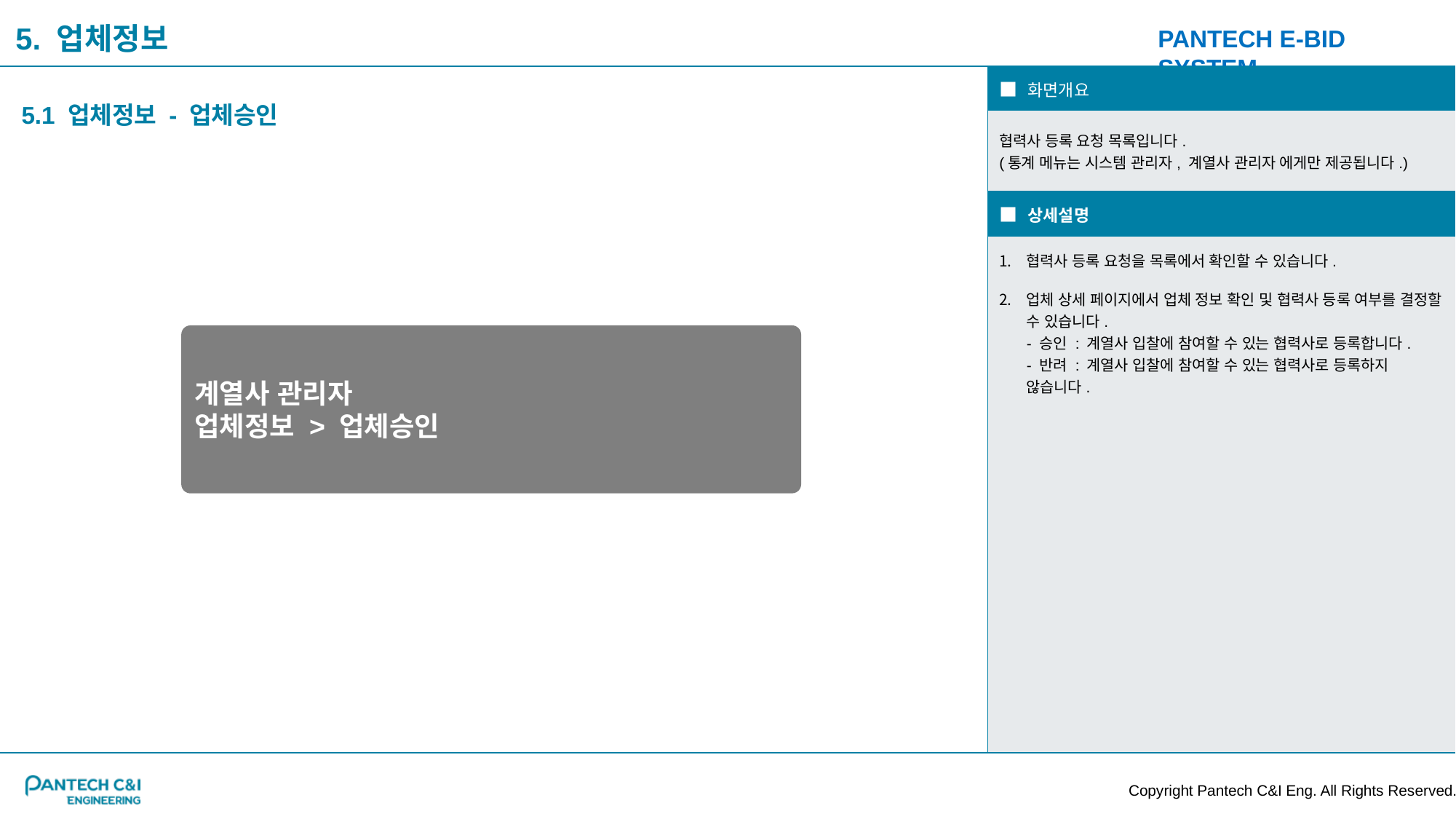

5. 업체정보
| ■ 화면개요 |
| --- |
| 협력사 등록 요청 목록입니다. (통계 메뉴는 시스템 관리자, 계열사 관리자 에게만 제공됩니다.) |
| ■ 상세설명 |
| 협력사 등록 요청을 목록에서 확인할 수 있습니다. 업체 상세 페이지에서 업체 정보 확인 및 협력사 등록 여부를 결정할 수 있습니다. - 승인 : 계열사 입찰에 참여할 수 있는 협력사로 등록합니다. - 반려 : 계열사 입찰에 참여할 수 있는 협력사로 등록하지 않습니다. |
5.1 업체정보 - 업체승인
계열사 관리자
업체정보 > 업체승인